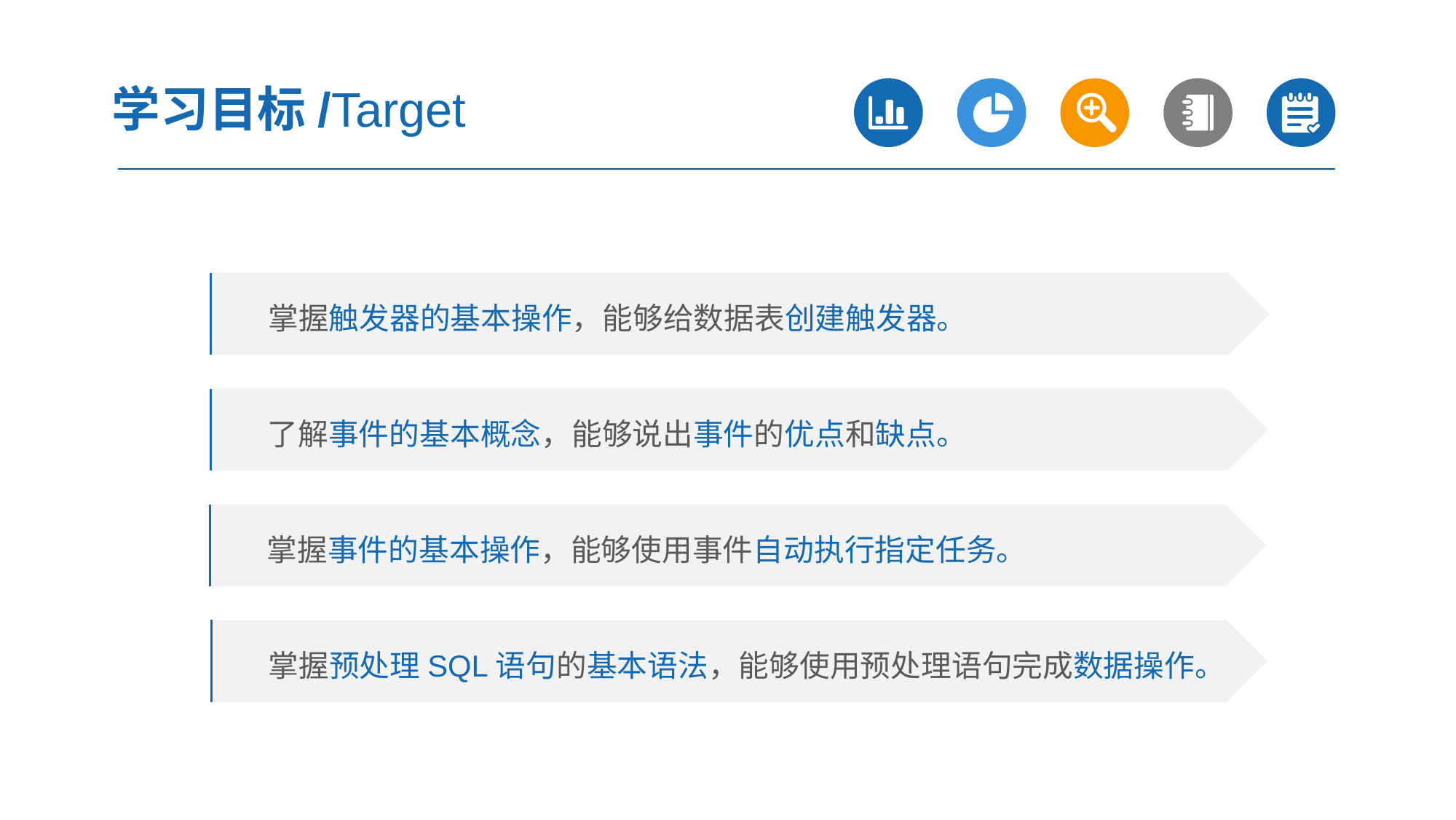

学习目标/Target
      掌握触发器的基本操作，能够给数据表创建触发器。

      了解事件的基本概念，能够说出事件的优点和缺点。

      掌握事件的基本操作，能够使用事件自动执行指定任务。

      掌握预处理SQL语句的基本语法，能够使用预处理语句完成数据操作。